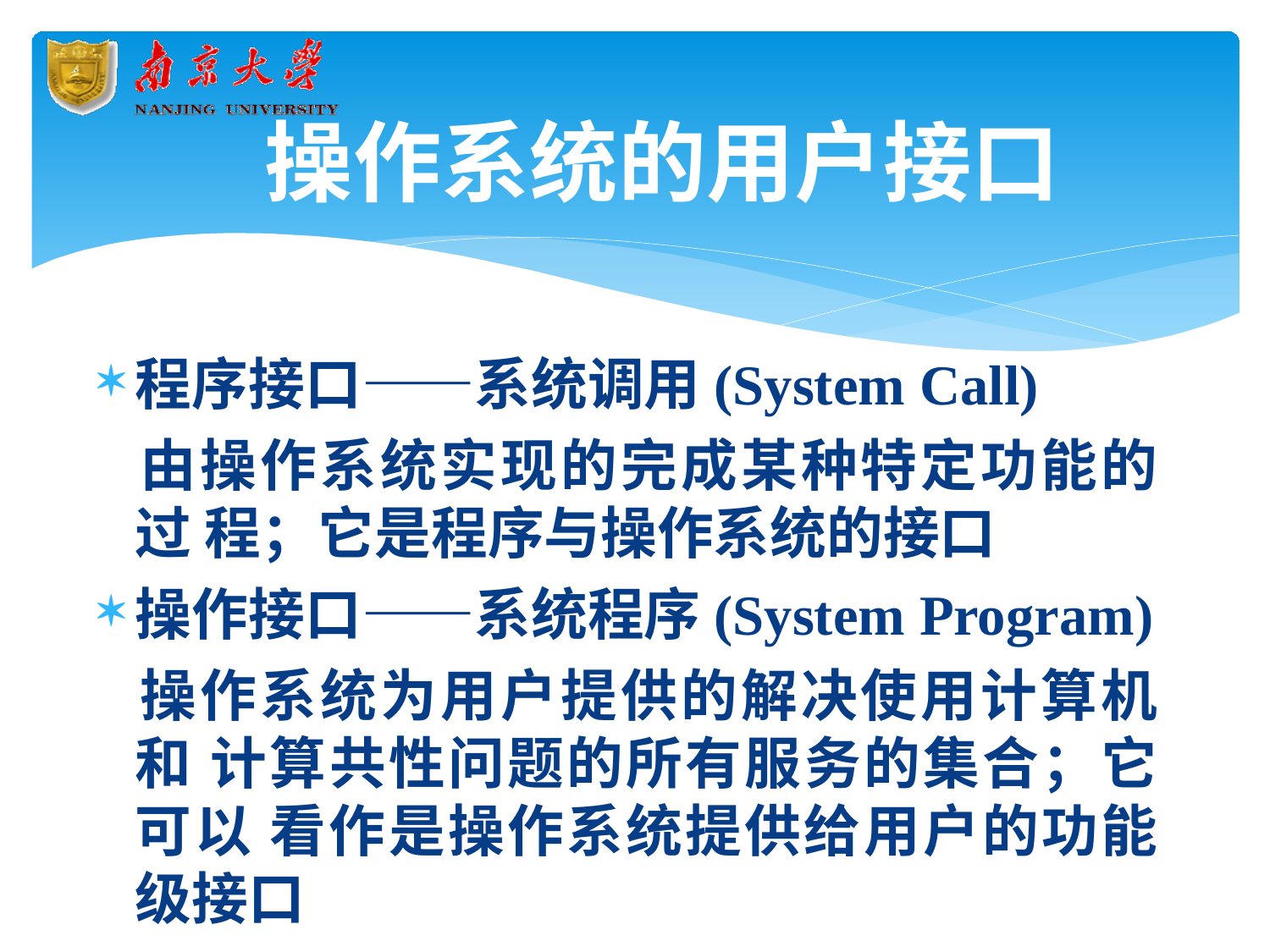

# 操作系统的用户接口
程序接口——系统调用(System Call)
由操作系统实现的完成某种特定功能的过 程；它是程序与操作系统的接口
操作接口——系统程序(System Program)
操作系统为用户提供的解决使用计算机和 计算共性问题的所有服务的集合；它可以 看作是操作系统提供给用户的功能级接口